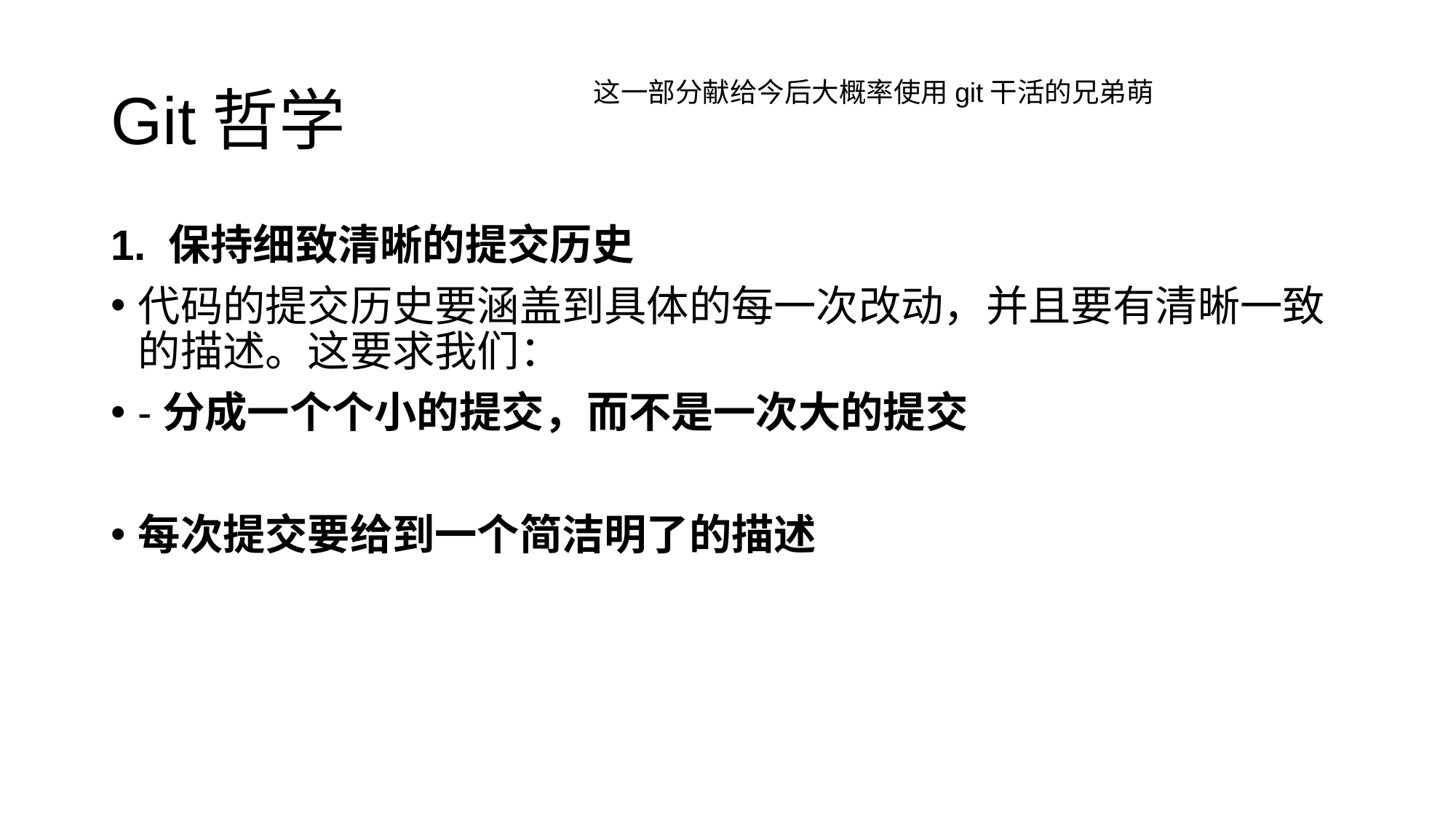

# Git哲学
这一部分献给今后大概率使用git干活的兄弟萌
1. 保持细致清晰的提交历史
代码的提交历史要涵盖到具体的每一次改动，并且要有清晰一致的描述。这要求我们：
-分成一个个小的提交，而不是一次大的提交

每次提交要给到一个简洁明了的描述